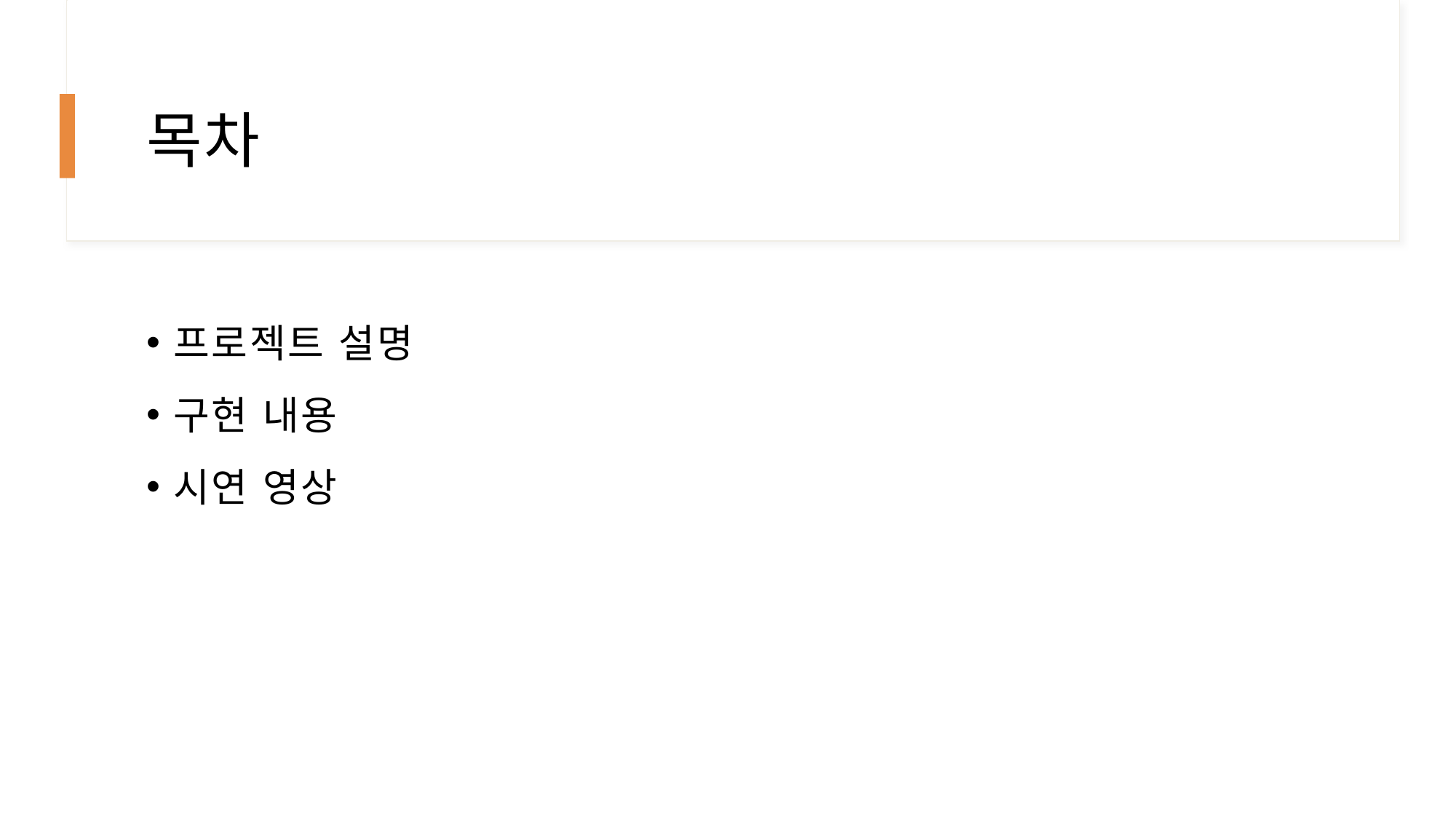

# 목차
프로젝트 설명
구현 내용
시연 영상